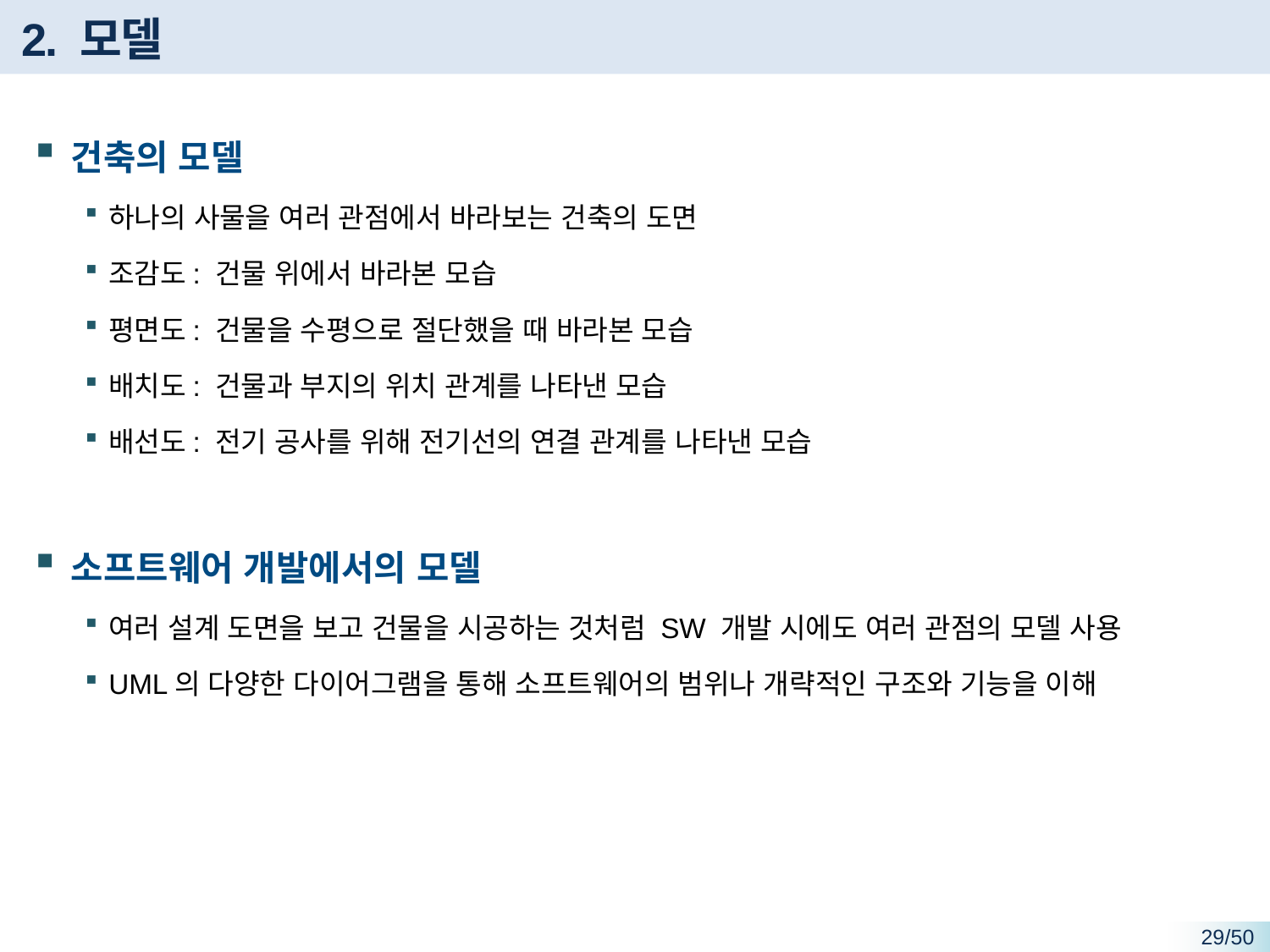

# 2. 모델
건축의 모델
하나의 사물을 여러 관점에서 바라보는 건축의 도면
조감도: 건물 위에서 바라본 모습
평면도: 건물을 수평으로 절단했을 때 바라본 모습
배치도: 건물과 부지의 위치 관계를 나타낸 모습
배선도: 전기 공사를 위해 전기선의 연결 관계를 나타낸 모습

소프트웨어 개발에서의 모델
여러 설계 도면을 보고 건물을 시공하는 것처럼 SW 개발 시에도 여러 관점의 모델 사용
UML의 다양한 다이어그램을 통해 소프트웨어의 범위나 개략적인 구조와 기능을 이해